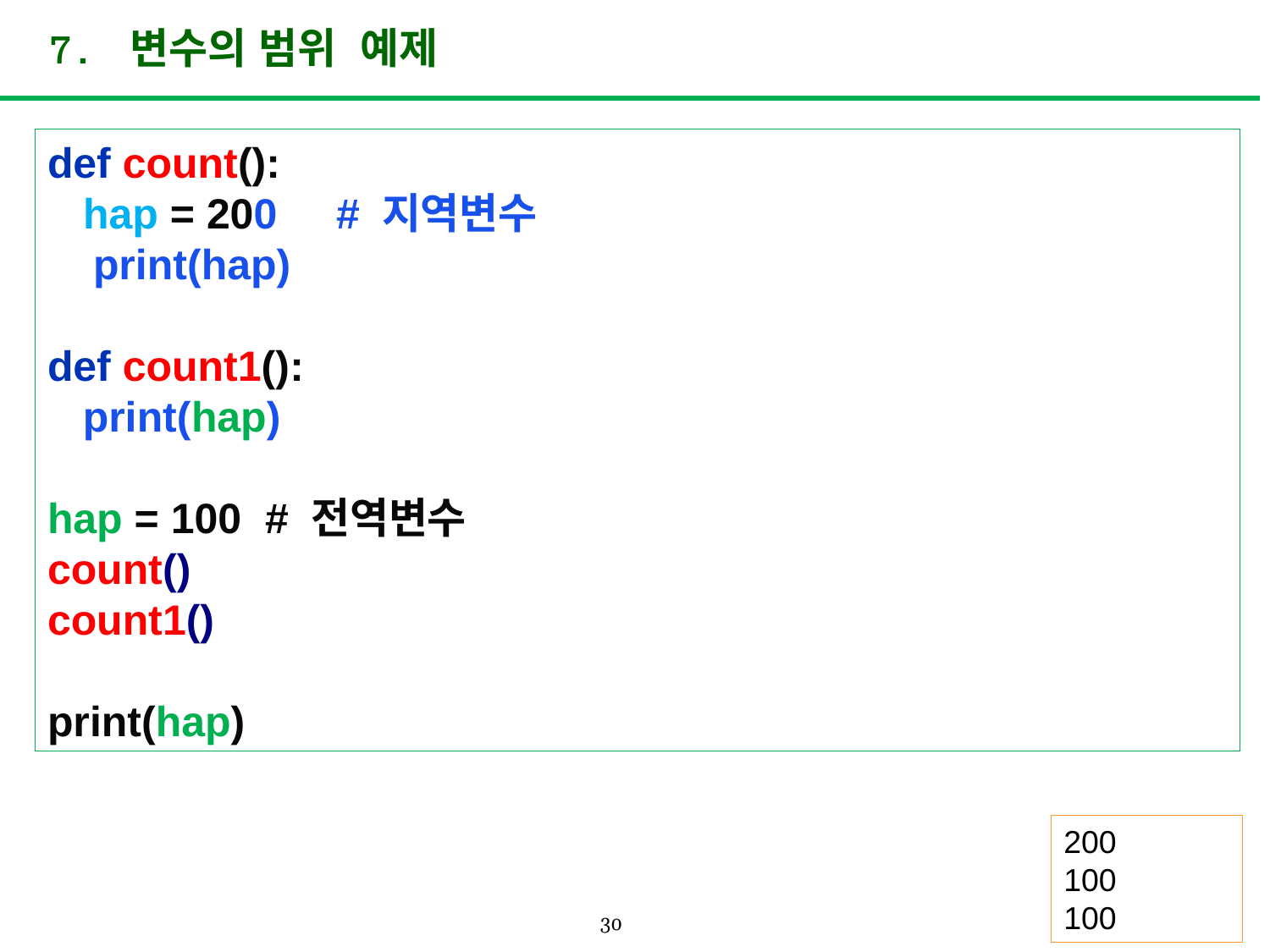

# 7. 변수의 범위  예제
def count():
   hap = 200     # 지역변수
   print(hap)
def count1():
   print(hap)
hap = 100  # 전역변수
count()
count1()

print(hap)
200
100
100
30